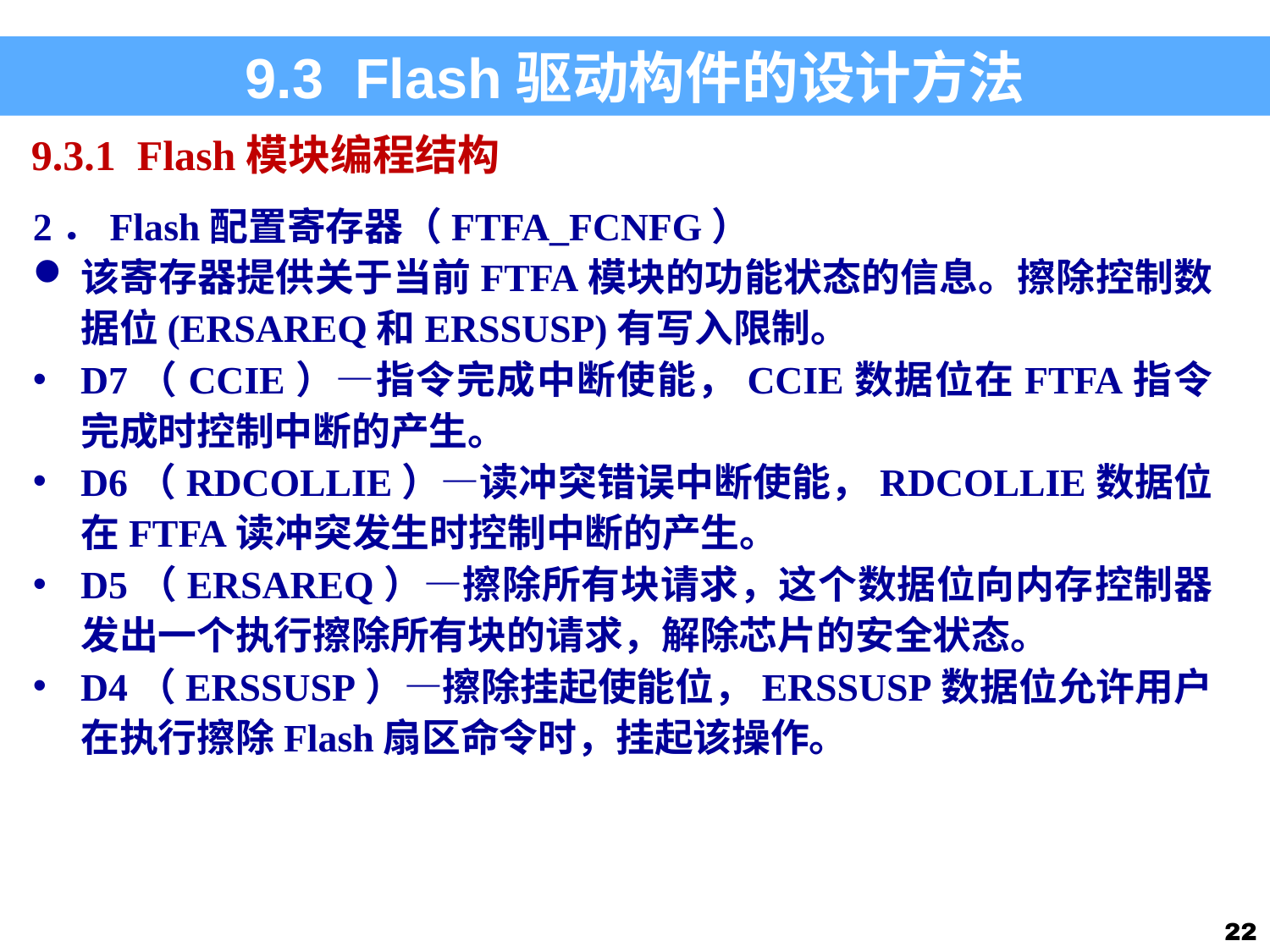

9.3  Flash驱动构件的设计方法
9.3.1  Flash模块编程结构
2．Flash配置寄存器（FTFA_FCNFG）
该寄存器提供关于当前FTFA模块的功能状态的信息。擦除控制数据位(ERSAREQ和ERSSUSP)有写入限制。
D7（CCIE）—指令完成中断使能，CCIE数据位在FTFA指令完成时控制中断的产生。
D6（RDCOLLIE）—读冲突错误中断使能，RDCOLLIE数据位在FTFA读冲突发生时控制中断的产生。
D5（ERSAREQ）—擦除所有块请求，这个数据位向内存控制器发出一个执行擦除所有块的请求，解除芯片的安全状态。
D4（ERSSUSP）—擦除挂起使能位，ERSSUSP数据位允许用户在执行擦除Flash扇区命令时，挂起该操作。
22